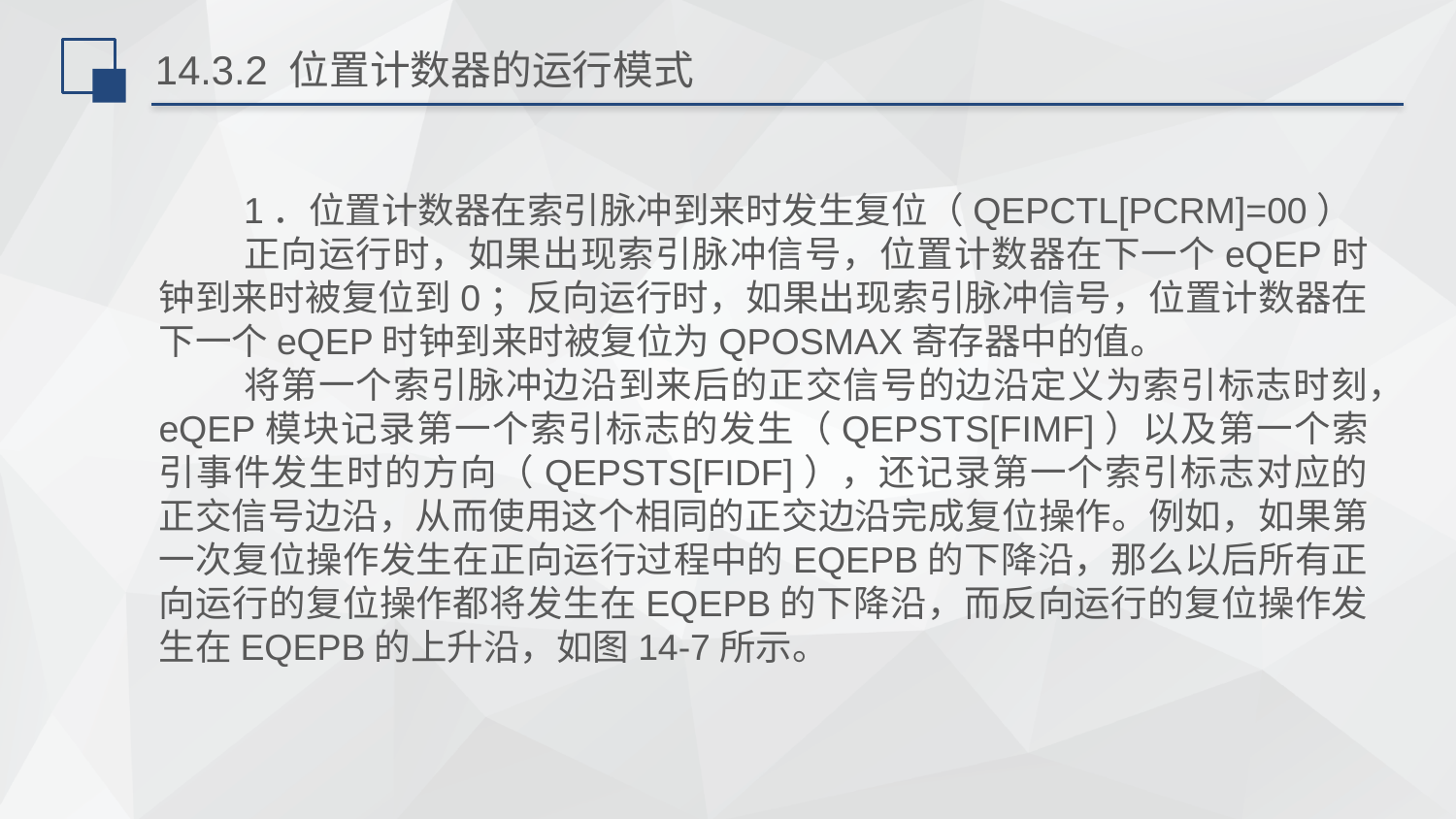

# 14.3.2 位置计数器的运行模式
1．位置计数器在索引脉冲到来时发生复位（QEPCTL[PCRM]=00）
正向运行时，如果出现索引脉冲信号，位置计数器在下一个eQEP时钟到来时被复位到0；反向运行时，如果出现索引脉冲信号，位置计数器在下一个eQEP时钟到来时被复位为QPOSMAX寄存器中的值。
将第一个索引脉冲边沿到来后的正交信号的边沿定义为索引标志时刻，eQEP模块记录第一个索引标志的发生（QEPSTS[FIMF]）以及第一个索引事件发生时的方向（QEPSTS[FIDF]），还记录第一个索引标志对应的正交信号边沿，从而使用这个相同的正交边沿完成复位操作。例如，如果第一次复位操作发生在正向运行过程中的EQEPB的下降沿，那么以后所有正向运行的复位操作都将发生在EQEPB的下降沿，而反向运行的复位操作发生在EQEPB的上升沿，如图14-7所示。